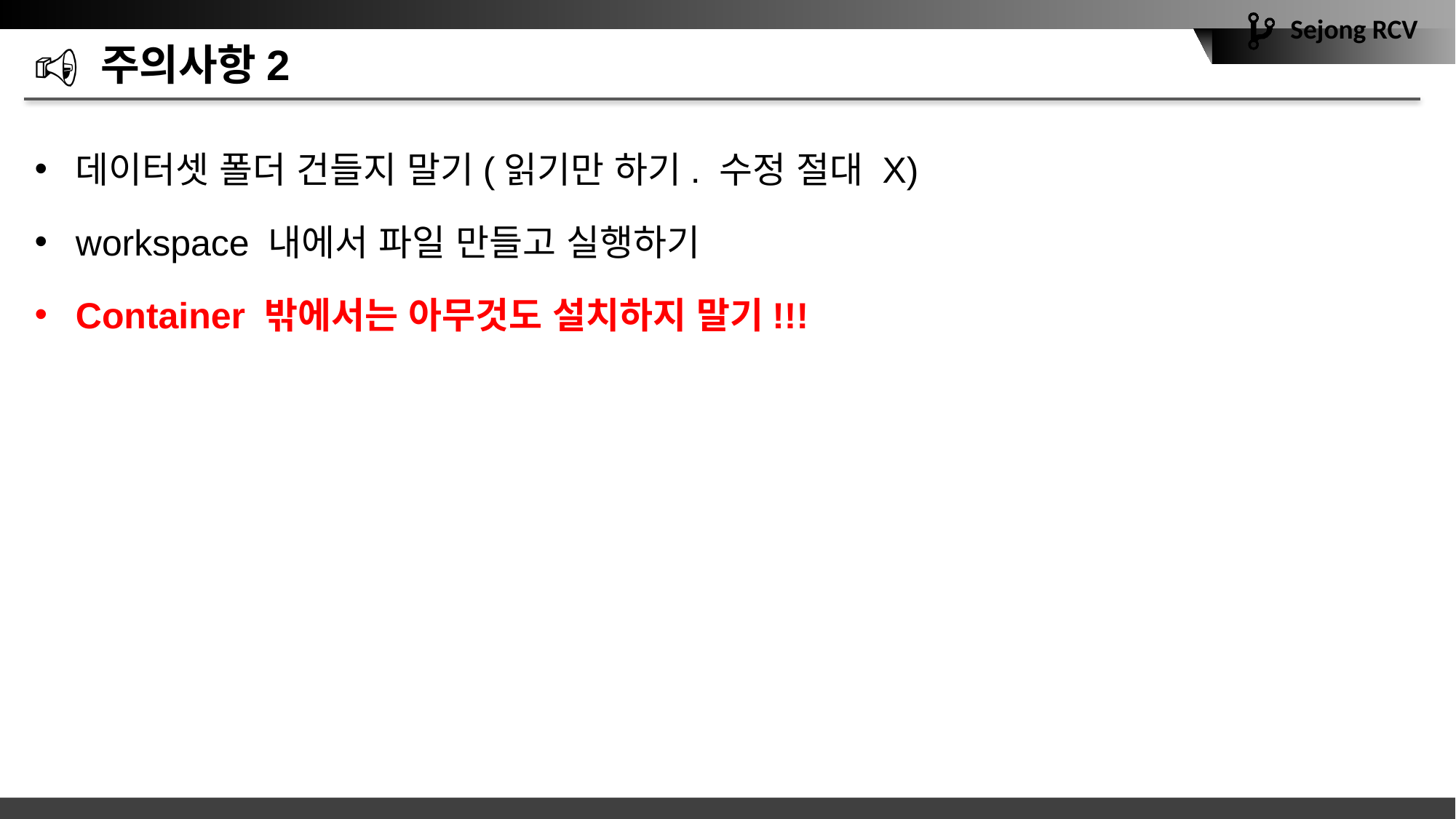

# 📢 주의사항2
데이터셋 폴더 건들지 말기(읽기만 하기. 수정 절대 X)
workspace 내에서 파일 만들고 실행하기
Container 밖에서는 아무것도 설치하지 말기!!!